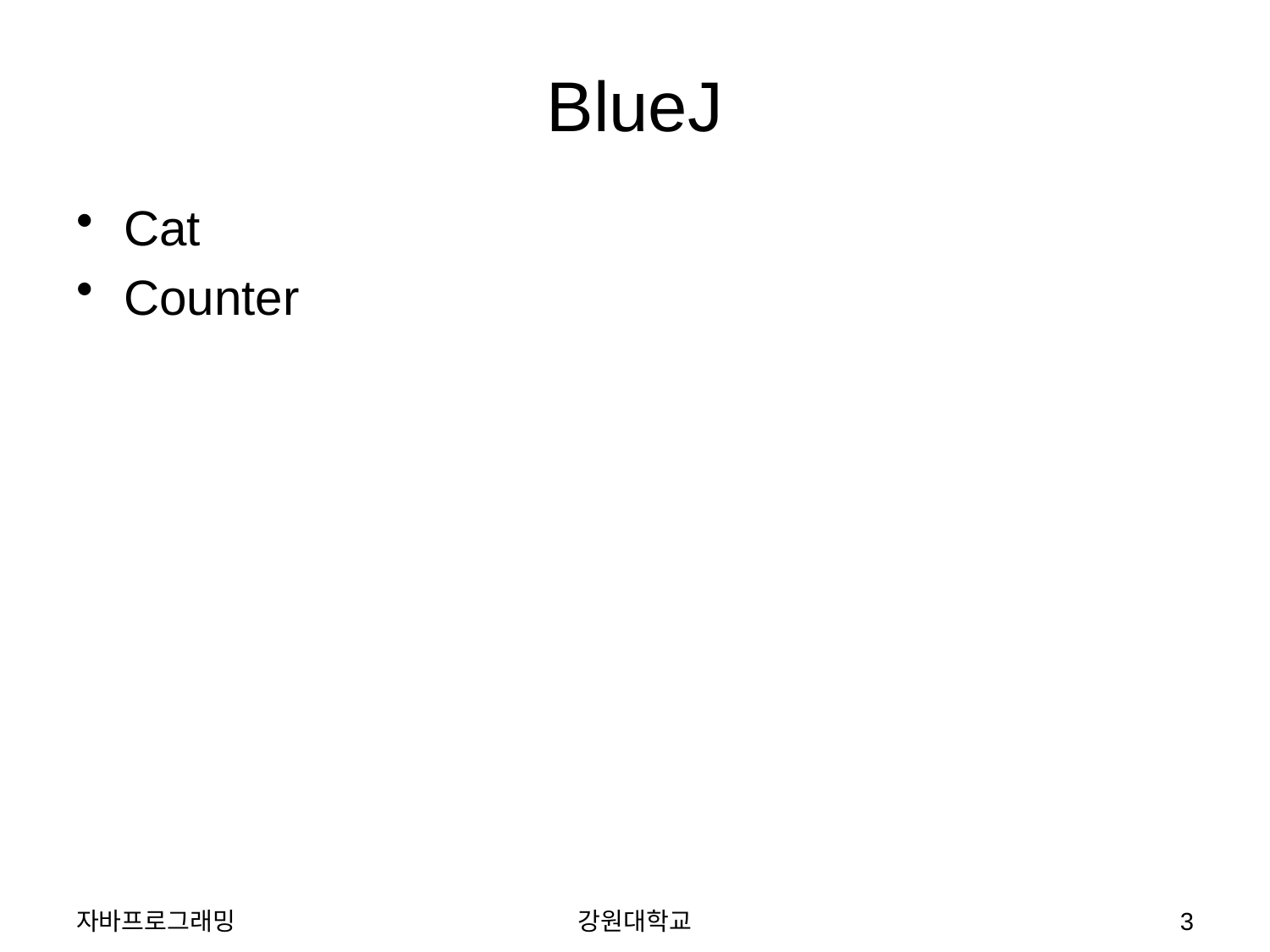

# BlueJ
Cat
Counter
자바프로그래밍
강원대학교
3